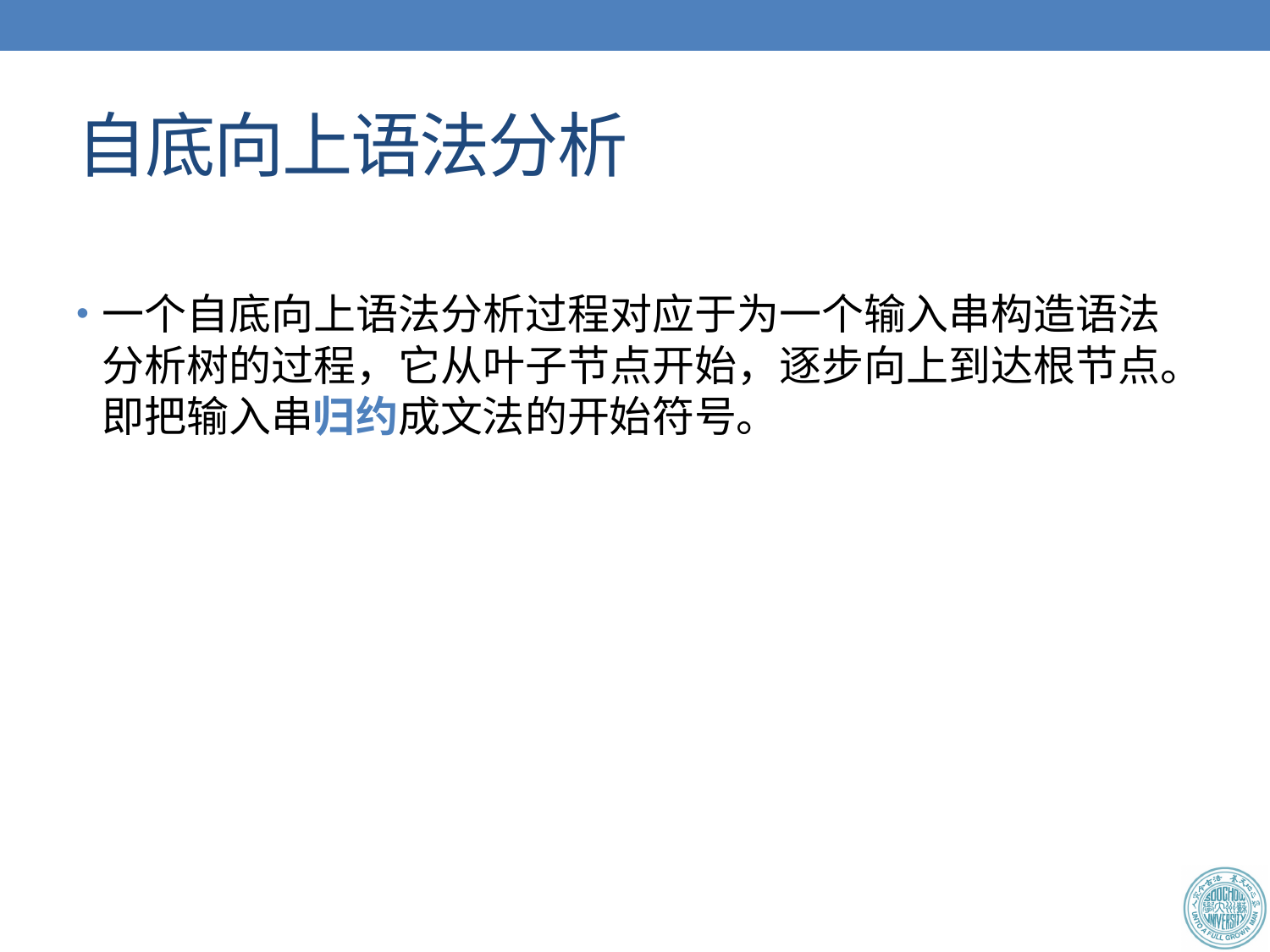

# 自底向上语法分析

一个自底向上语法分析过程对应于为一个输入串构造语法分析树的过程，它从叶子节点开始，逐步向上到达根节点。即把输入串归约成文法的开始符号。